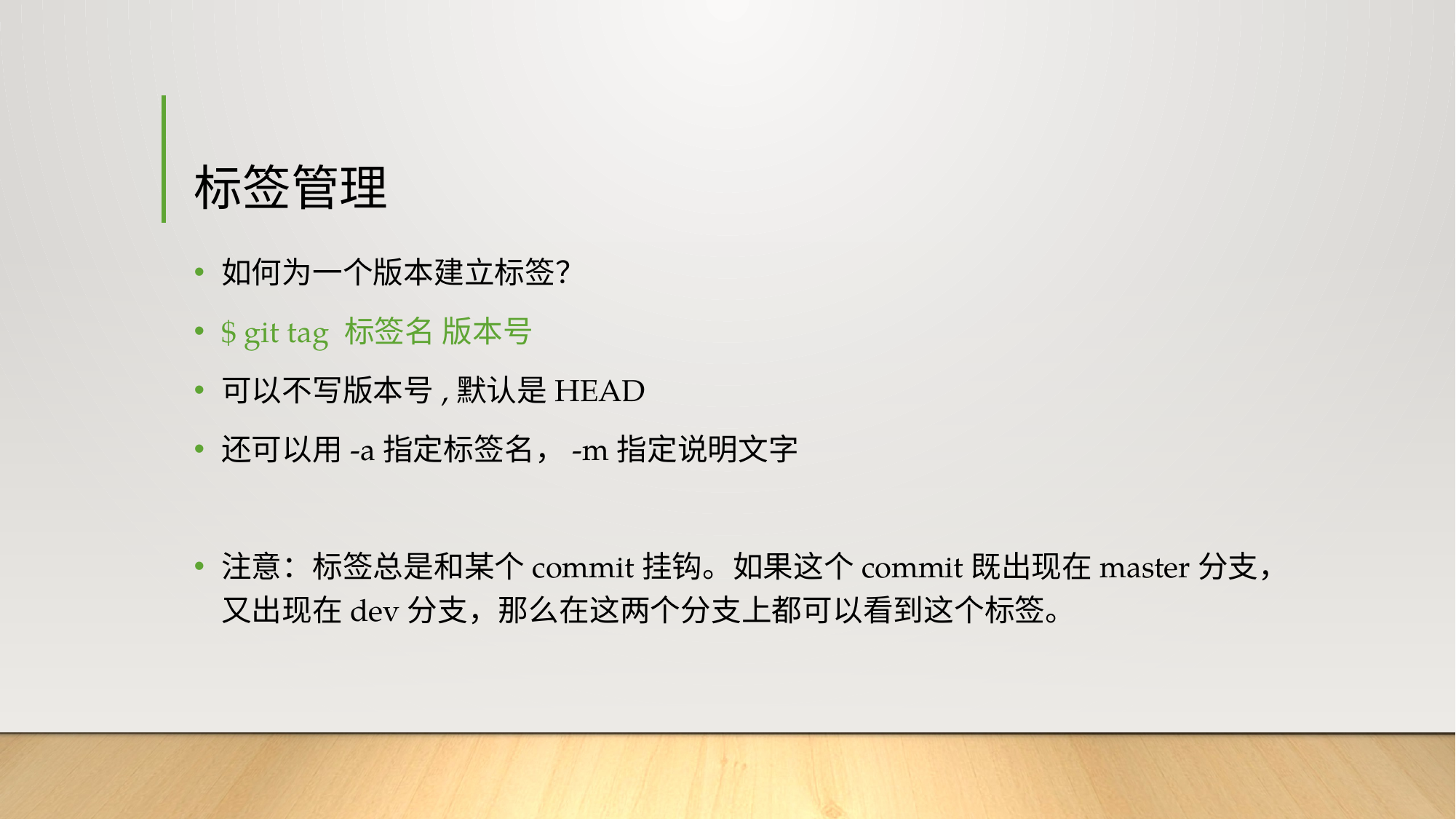

# 标签管理
如何为一个版本建立标签？
$ git tag 标签名 版本号
可以不写版本号,默认是HEAD
还可以用-a指定标签名，-m指定说明文字

注意：标签总是和某个commit挂钩。如果这个commit既出现在master分支，又出现在dev分支，那么在这两个分支上都可以看到这个标签。